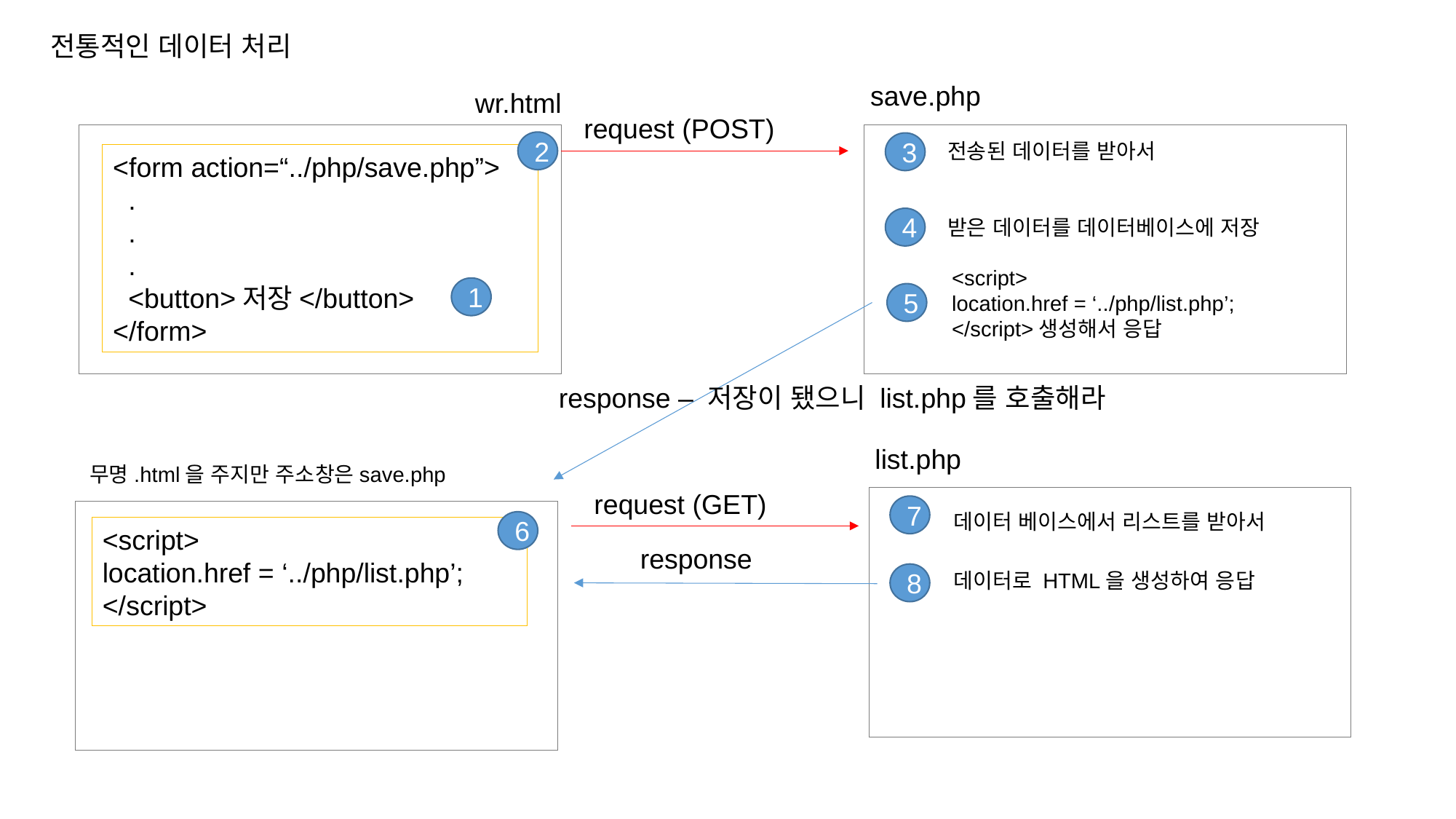

전통적인 데이터 처리
save.php
wr.html
request (POST)

2
3
전송된 데이터를 받아서
<form action=“../php/save.php”>
  .
  .
  .
  <button>저장</button>
</form>
4
받은 데이터를 데이터베이스에 저장
<script>
location.href = ‘../php/list.php’;
</script>생성해서 응답
1
5
response – 저장이 됐으니 list.php를 호출해라
list.php
무명.html을 주지만 주소창은save.php
request (GET)

7

데이터 베이스에서 리스트를 받아서
6
<script>
location.href = ‘../php/list.php’;
</script>
response
데이터로 HTML을 생성하여 응답
8